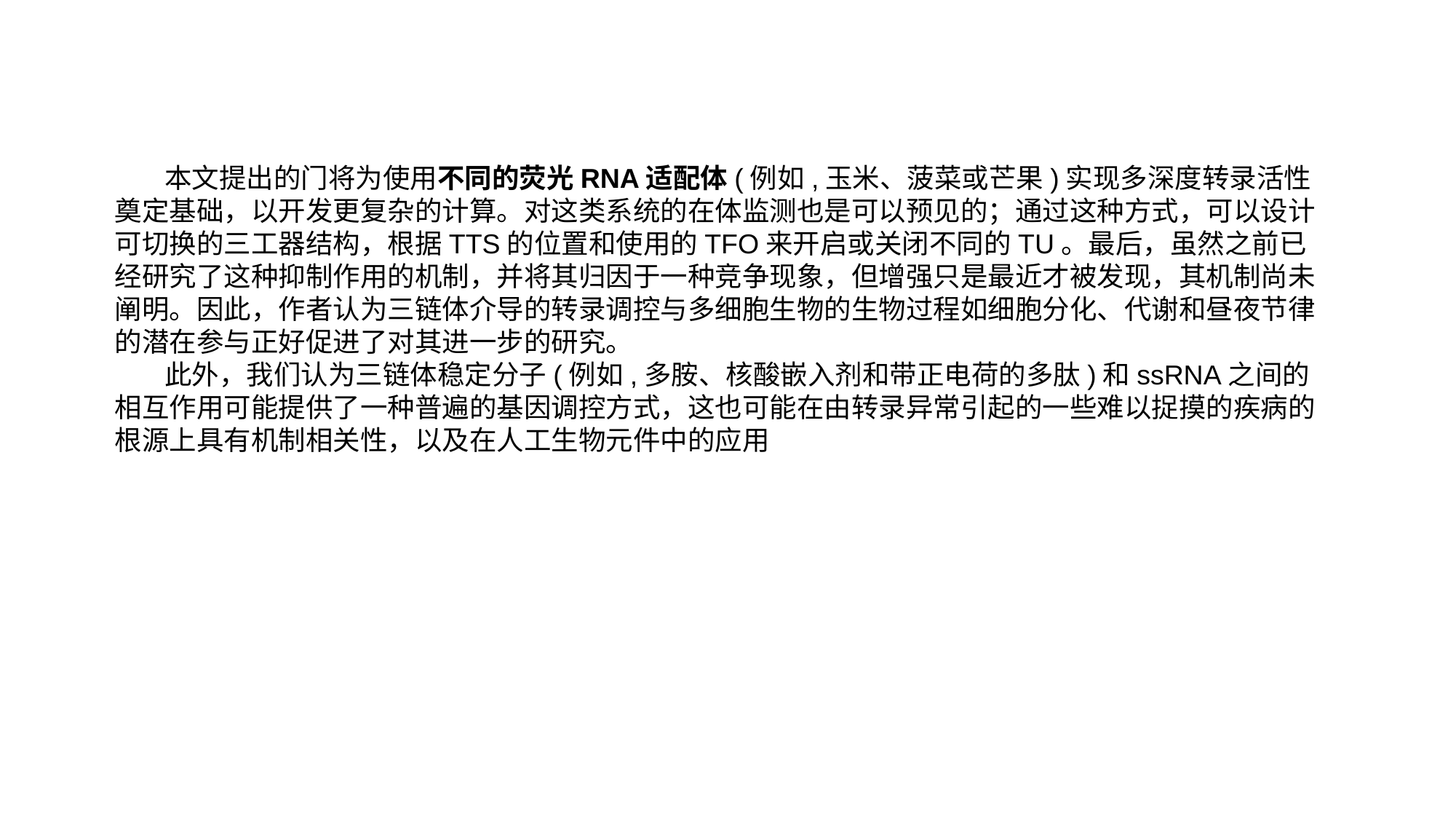

本文提出的门将为使用不同的荧光RNA适配体(例如,玉米、菠菜或芒果)实现多深度转录活性奠定基础，以开发更复杂的计算。对这类系统的在体监测也是可以预见的；通过这种方式，可以设计可切换的三工器结构，根据TTS的位置和使用的TFO来开启或关闭不同的TU。最后，虽然之前已经研究了这种抑制作用的机制，并将其归因于一种竞争现象，但增强只是最近才被发现，其机制尚未阐明。因此，作者认为三链体介导的转录调控与多细胞生物的生物过程如细胞分化、代谢和昼夜节律的潜在参与正好促进了对其进一步的研究。
       此外，我们认为三链体稳定分子(例如,多胺、核酸嵌入剂和带正电荷的多肽)和ssRNA之间的相互作用可能提供了一种普遍的基因调控方式，这也可能在由转录异常引起的一些难以捉摸的疾病的根源上具有机制相关性，以及在人工生物元件中的应用